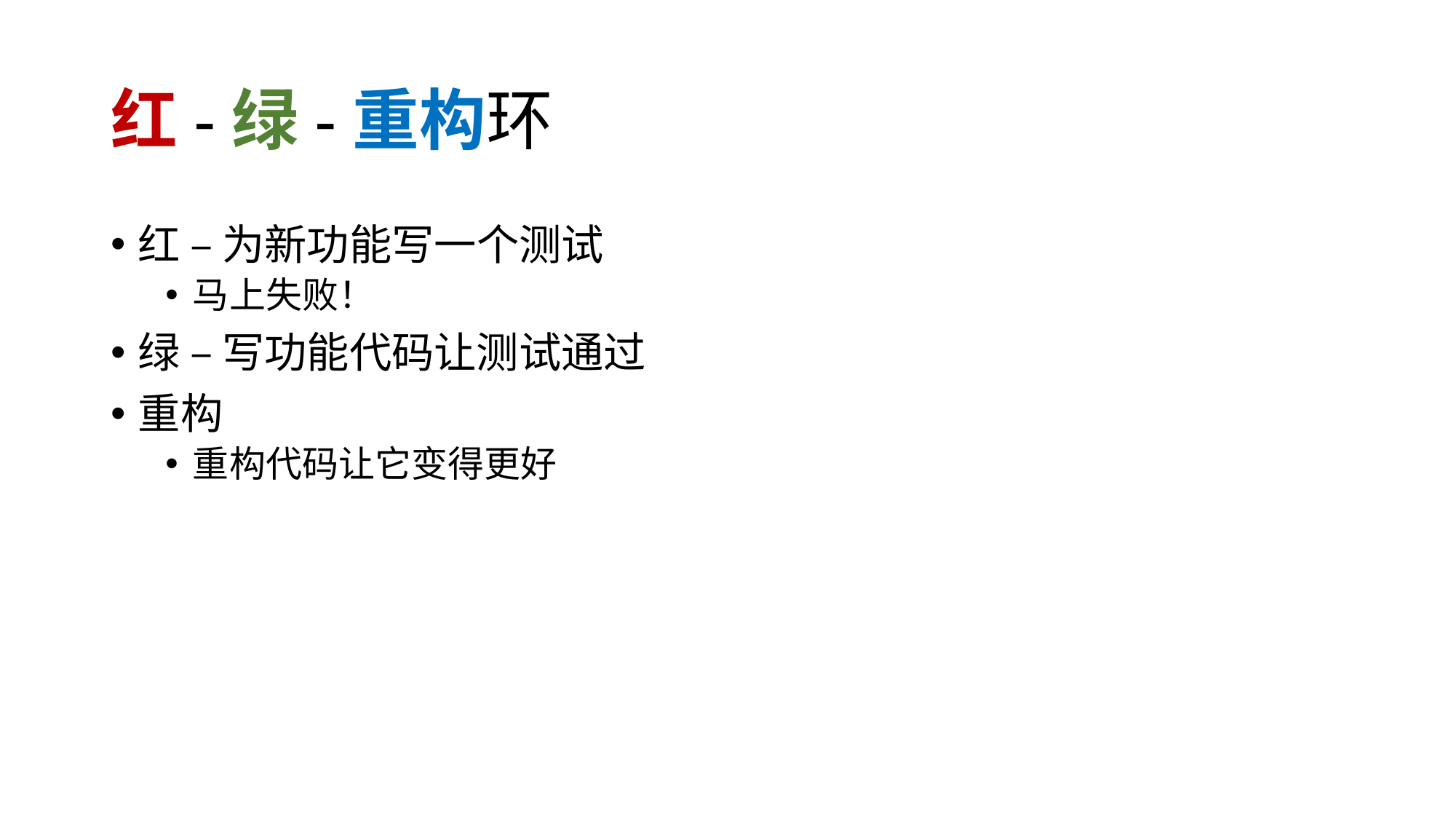

# 红-绿-重构环
红 – 为新功能写一个测试
马上失败！
绿 – 写功能代码让测试通过
重构
重构代码让它变得更好